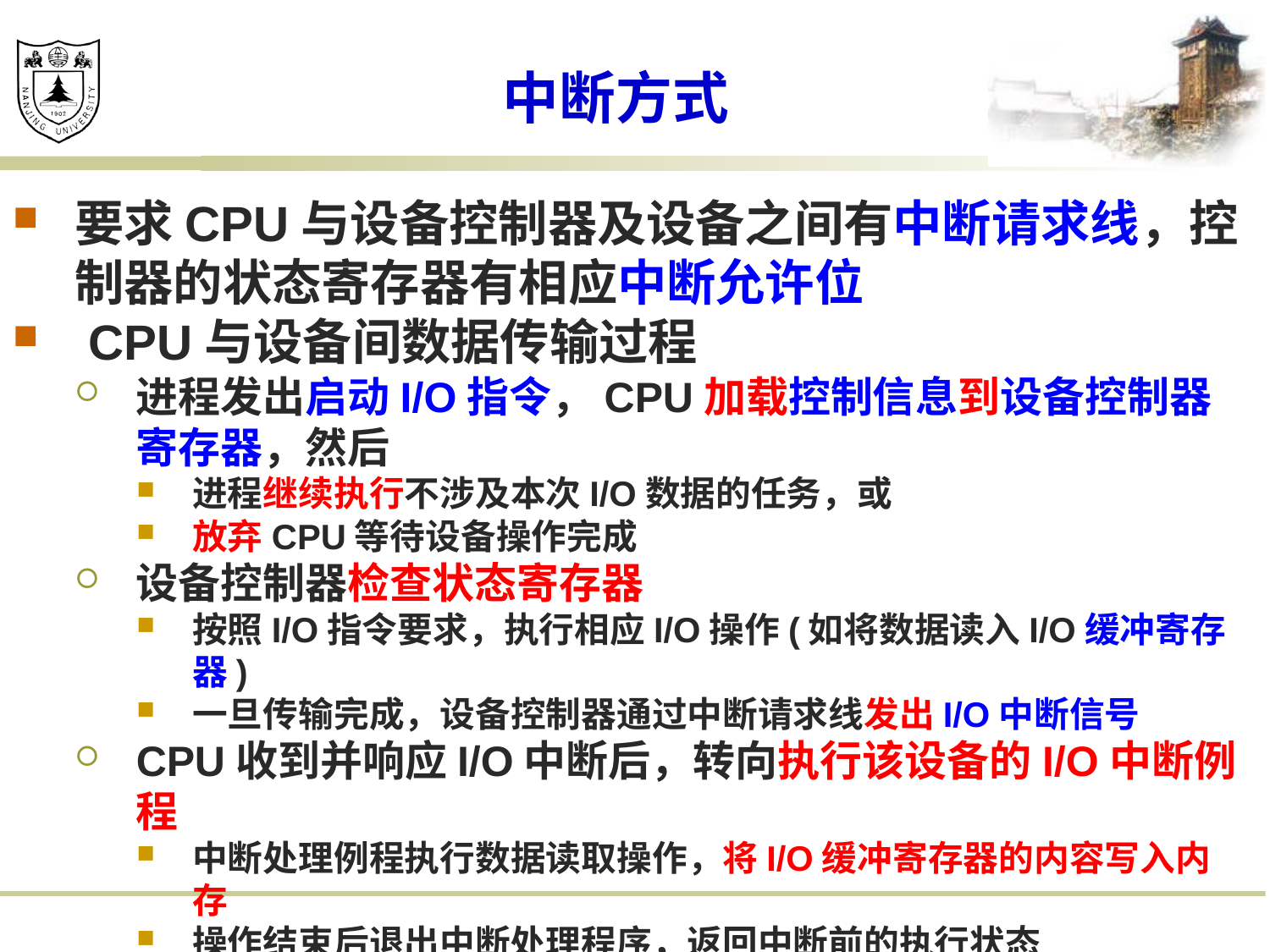

# 中断方式
要求CPU与设备控制器及设备之间有中断请求线，控制器的状态寄存器有相应中断允许位
 CPU与设备间数据传输过程
进程发出启动I/O指令，CPU加载控制信息到设备控制器寄存器，然后
进程继续执行不涉及本次I/O数据的任务，或
放弃CPU等待设备操作完成
设备控制器检查状态寄存器
按照I/O指令要求，执行相应I/O操作(如将数据读入I/O缓冲寄存器)
一旦传输完成，设备控制器通过中断请求线发出I/O中断信号
CPU收到并响应I/O中断后，转向执行该设备的I/O中断例程
中断处理例程执行数据读取操作，将I/O缓冲寄存器的内容写入内存
操作结束后退出中断处理程序，返回中断前的执行状态
进程调度程序在适当时刻恢复得到数据的进程执行

9